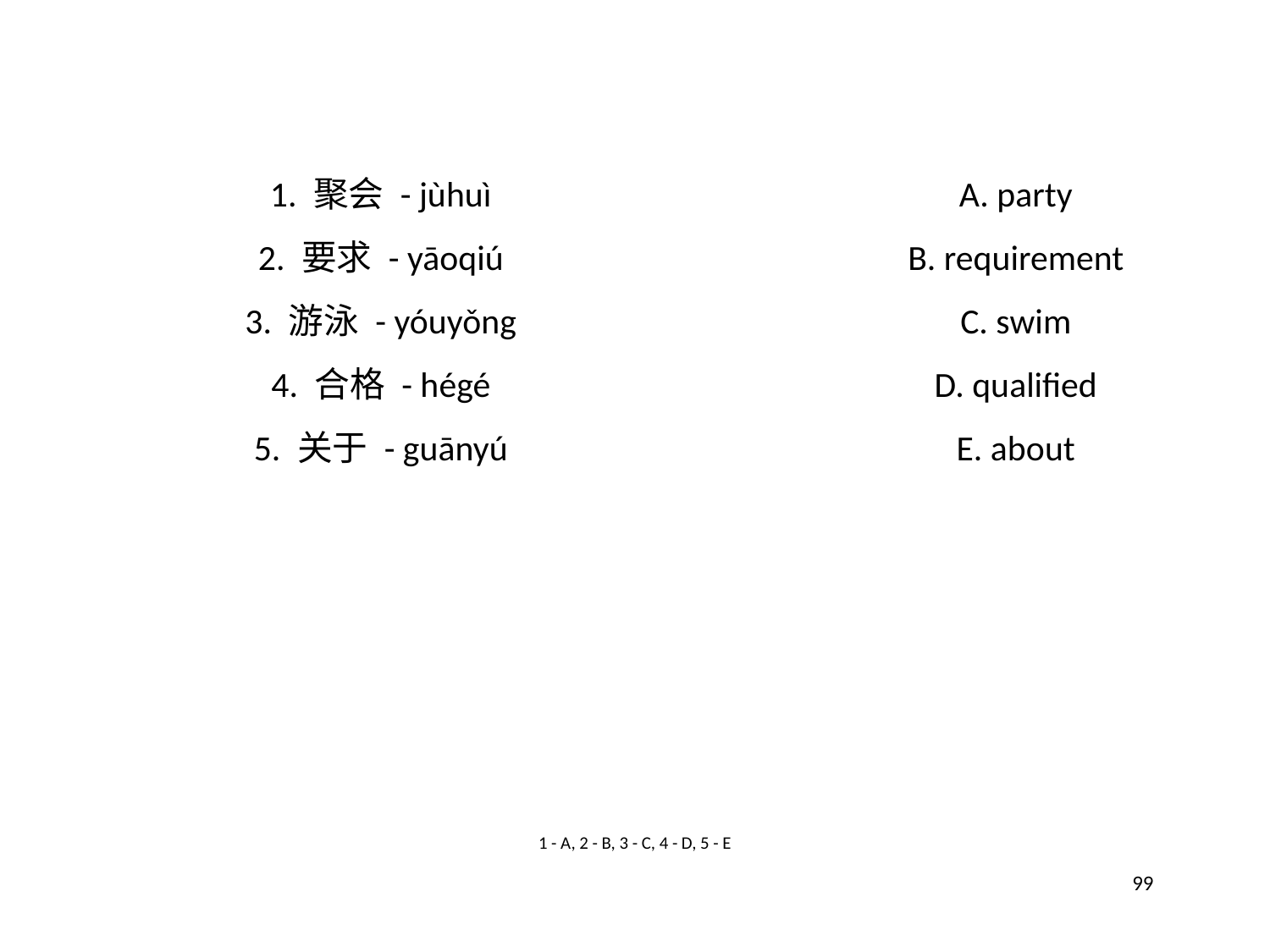

1. 聚会 - jùhuì

A. party

2. 要求 - yāoqiú

B. requirement

3. 游泳 - yóuyǒng

C. swim

4. 合格 - hégé

D. qualified

5. 关于 - guānyú

E. about
1 - A, 2 - B, 3 - C, 4 - D, 5 - E

99